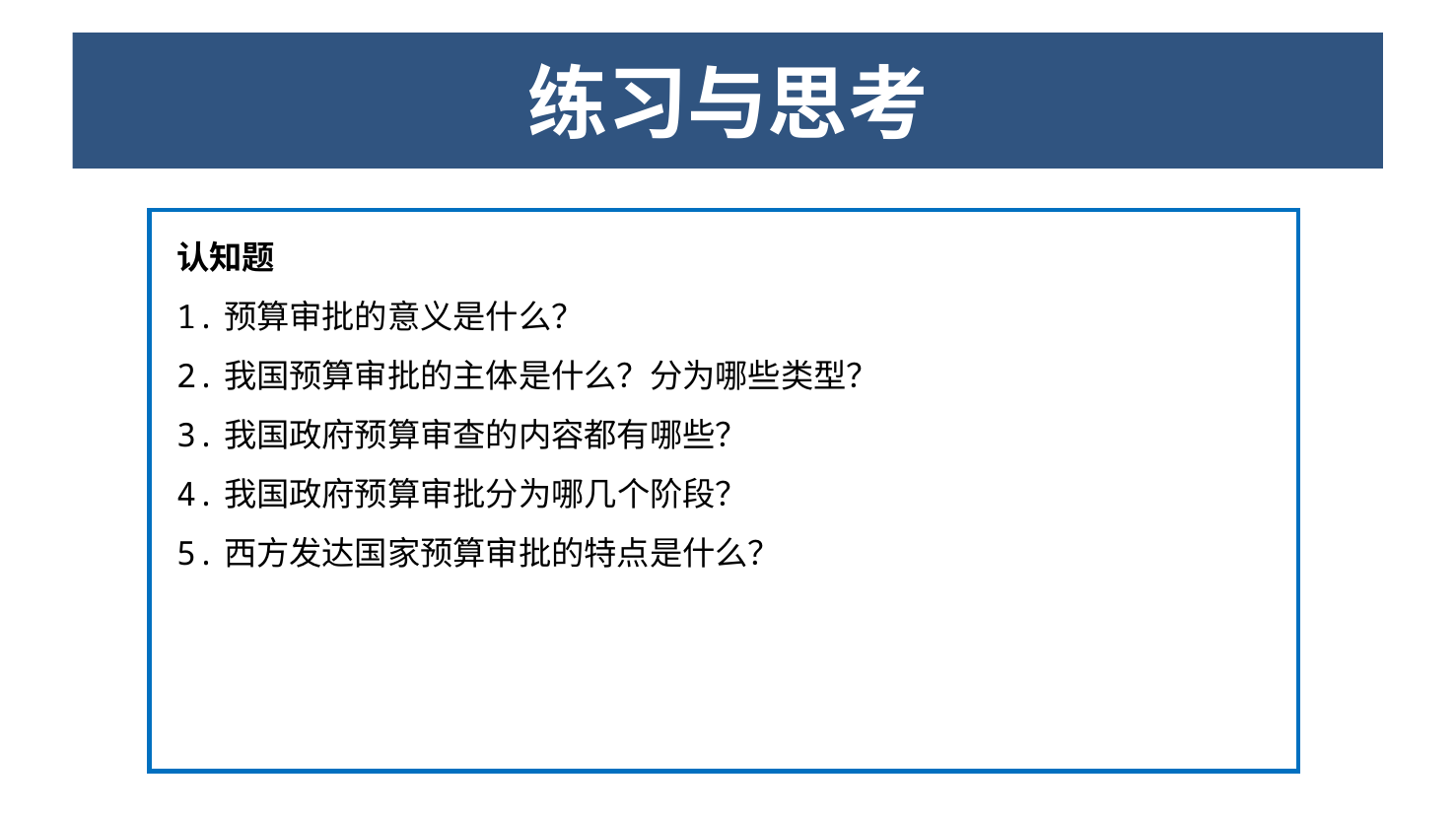

单击添加标题
# 练习与思考

02
03
04
认知题
1.预算审批的意义是什么？
2.我国预算审批的主体是什么？分为哪些类型？
3.我国政府预算审查的内容都有哪些？
4.我国政府预算审批分为哪几个阶段？
5.西方发达国家预算审批的特点是什么？